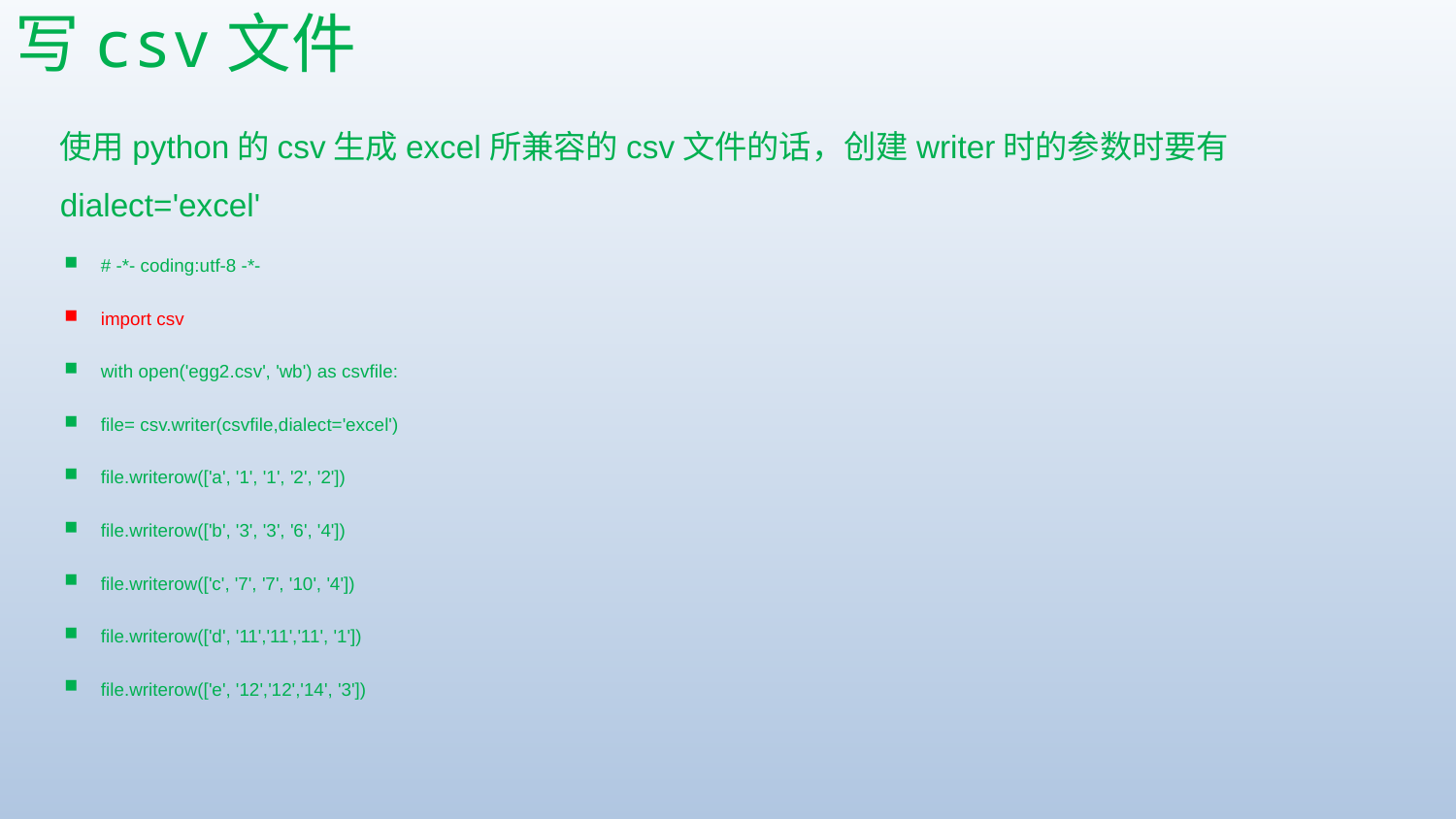

# 写csv文件
使用python的csv生成excel所兼容的csv文件的话，创建writer时的参数时要有dialect='excel'
# -*- coding:utf-8 -*-
import csv
with open('egg2.csv', 'wb') as csvfile:
file= csv.writer(csvfile,dialect='excel')
file.writerow(['a', '1', '1', '2', '2'])
file.writerow(['b', '3', '3', '6', '4'])
file.writerow(['c', '7', '7', '10', '4'])
file.writerow(['d', '11','11','11', '1'])
file.writerow(['e', '12','12','14', '3'])